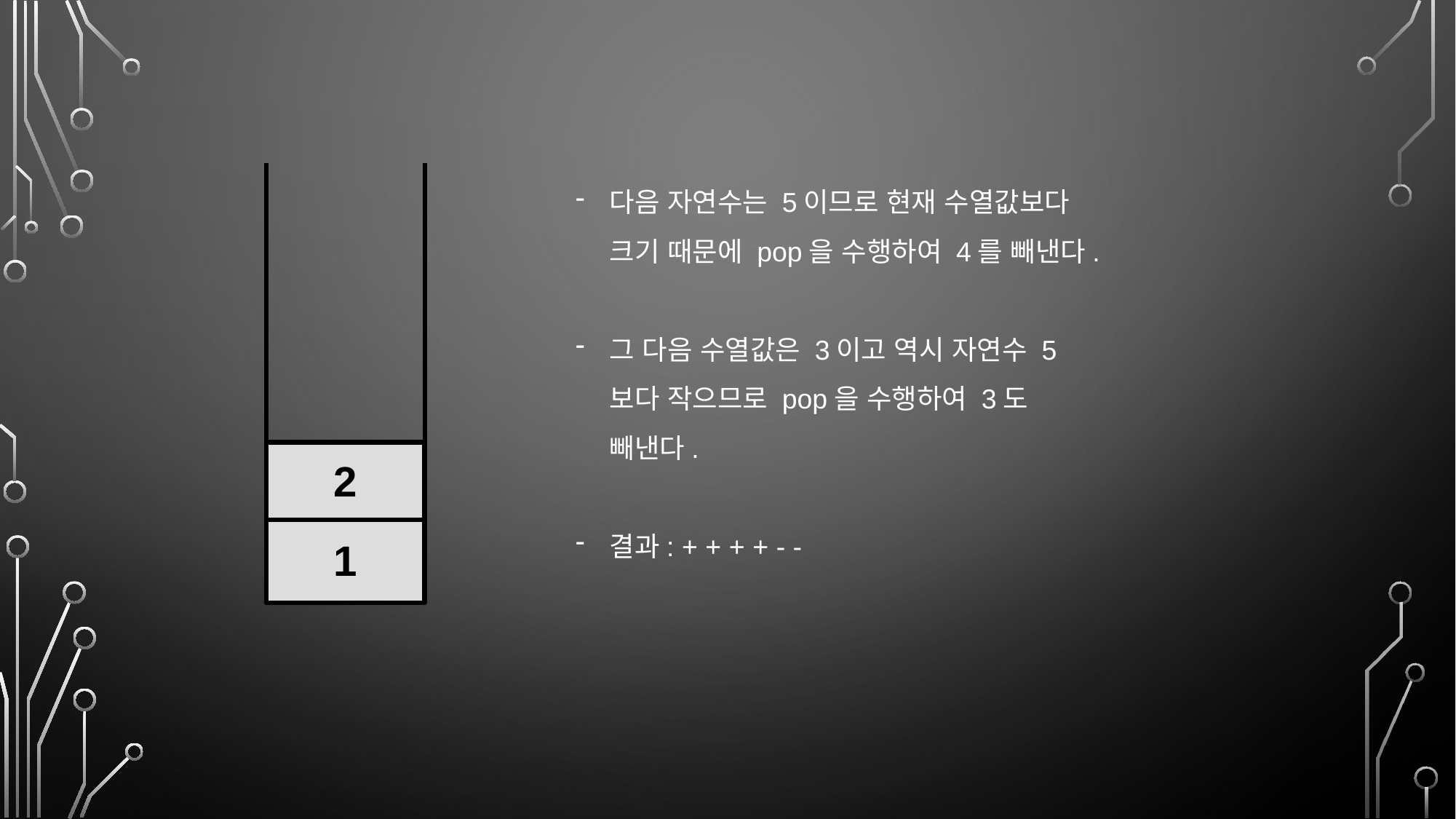

다음 자연수는 5이므로 현재 수열값보다 크기 때문에 pop을 수행하여 4를 빼낸다.

그 다음 수열값은 3이고 역시 자연수 5보다 작으므로 pop을 수행하여 3도 빼낸다.

결과: + + + + - -

2
1